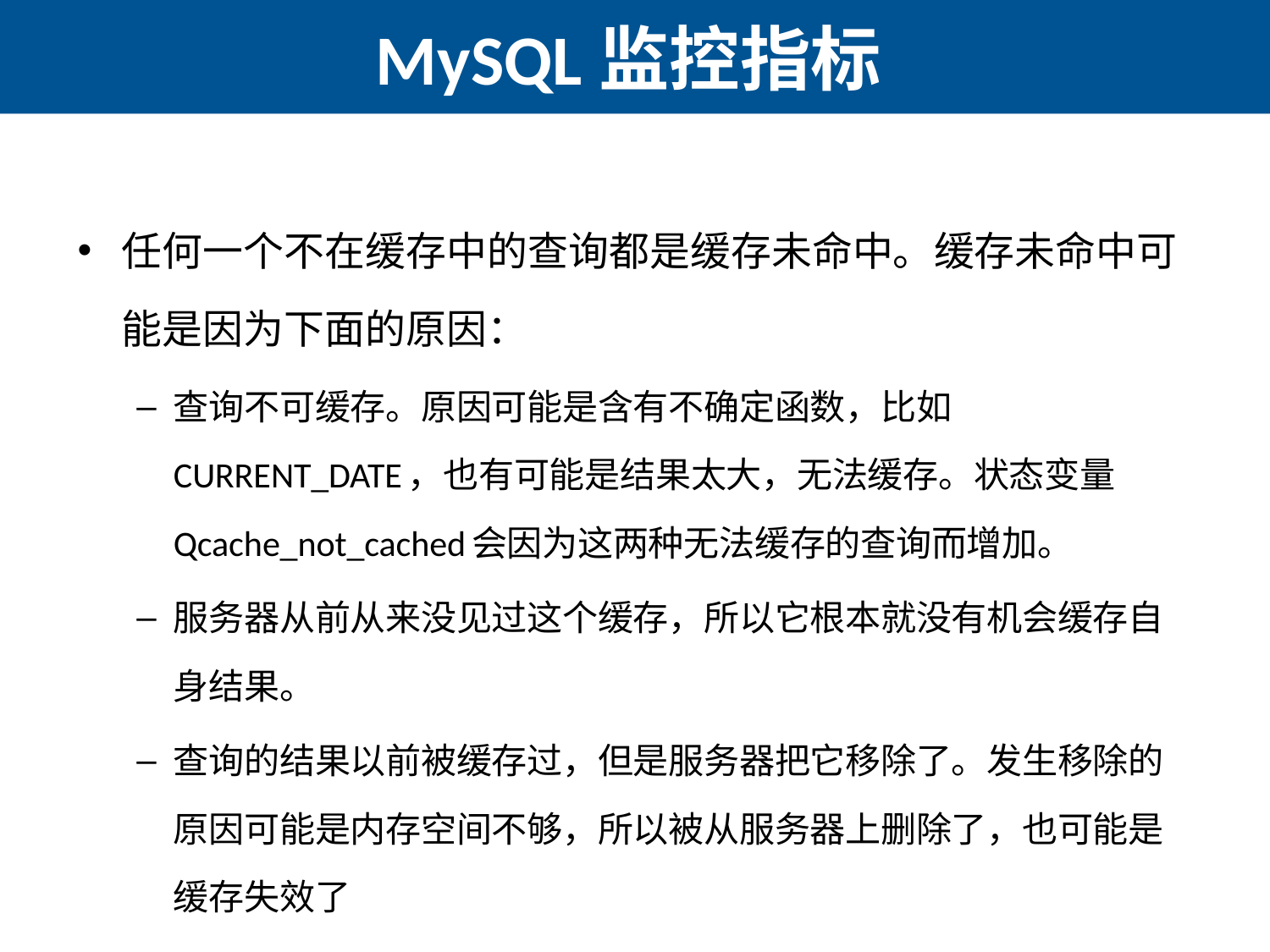

# MySQL监控指标
任何一个不在缓存中的查询都是缓存未命中。缓存未命中可能是因为下面的原因：
查询不可缓存。原因可能是含有不确定函数，比如CURRENT_DATE，也有可能是结果太大，无法缓存。状态变量Qcache_not_cached会因为这两种无法缓存的查询而增加。
服务器从前从来没见过这个缓存，所以它根本就没有机会缓存自身结果。
查询的结果以前被缓存过，但是服务器把它移除了。发生移除的原因可能是内存空间不够，所以被从服务器上删除了，也可能是缓存失效了